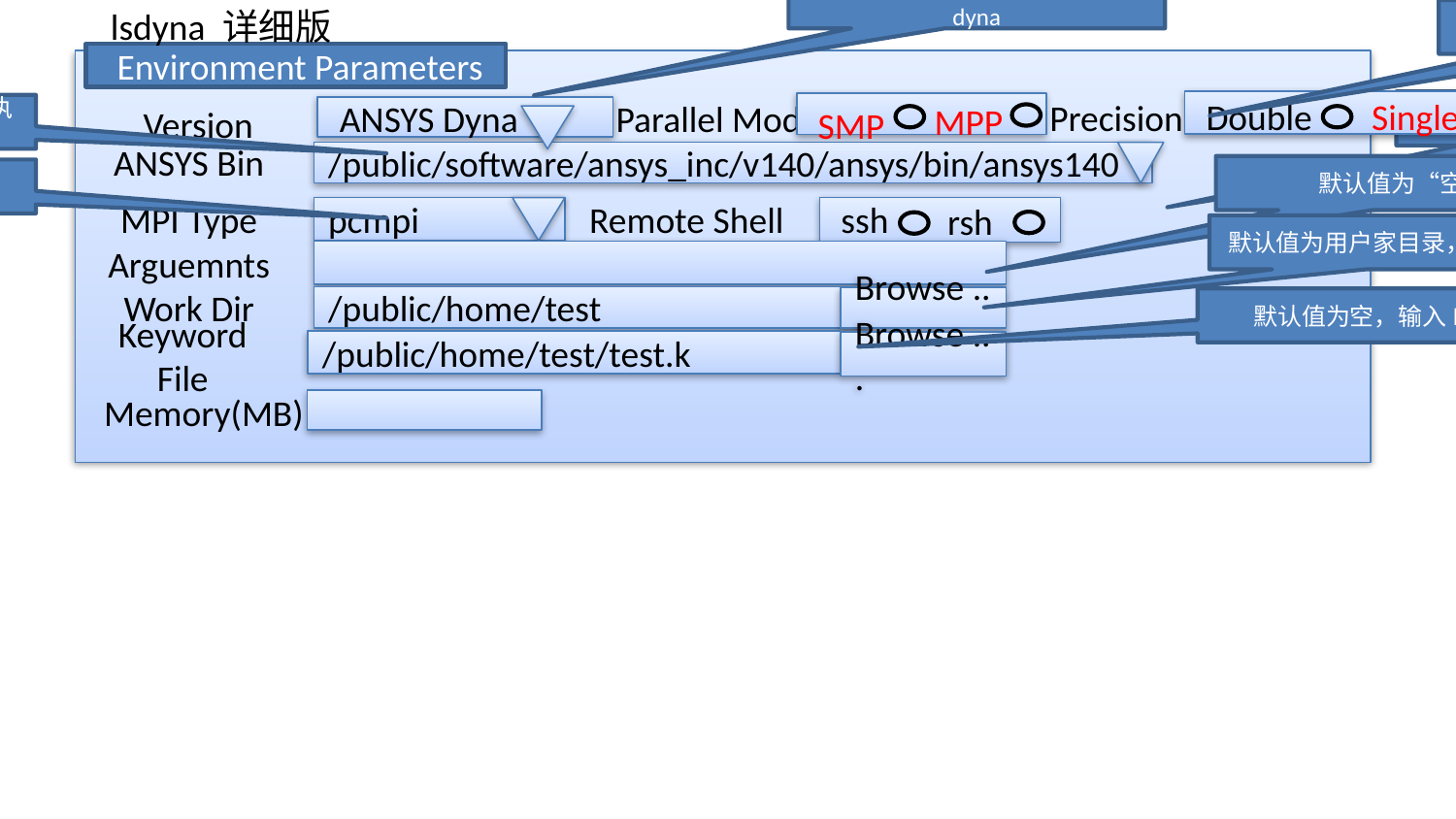

默认值为单精度
默认为ANSYS lsdyna，可选lstc dyna
lsdyna 详细版
 Environment Parameters

Double
Single

ANSYS Dyna

MPP

SMP

默认值为ssh
默认为ansys140，Smp模式，可执行文件为lsdyna140
Precision
Parallel Mode
Version

ANSYS Bin
/public/software/ansys_inc/v140/ansys/bin/ansys140

默认值为“空”
默认值为pcmpi，其他Intel mpi、hpmpi
ssh
rsh

Remote Shell
MPI Type
pcmpi

默认值为用户家目录，路径选择

Arguemnts
Work Dir
/public/home/test
Browse ...
默认值为空，输入k文件
/public/home/test/test.k
Browse ...
Keyword File

Memory(MB)